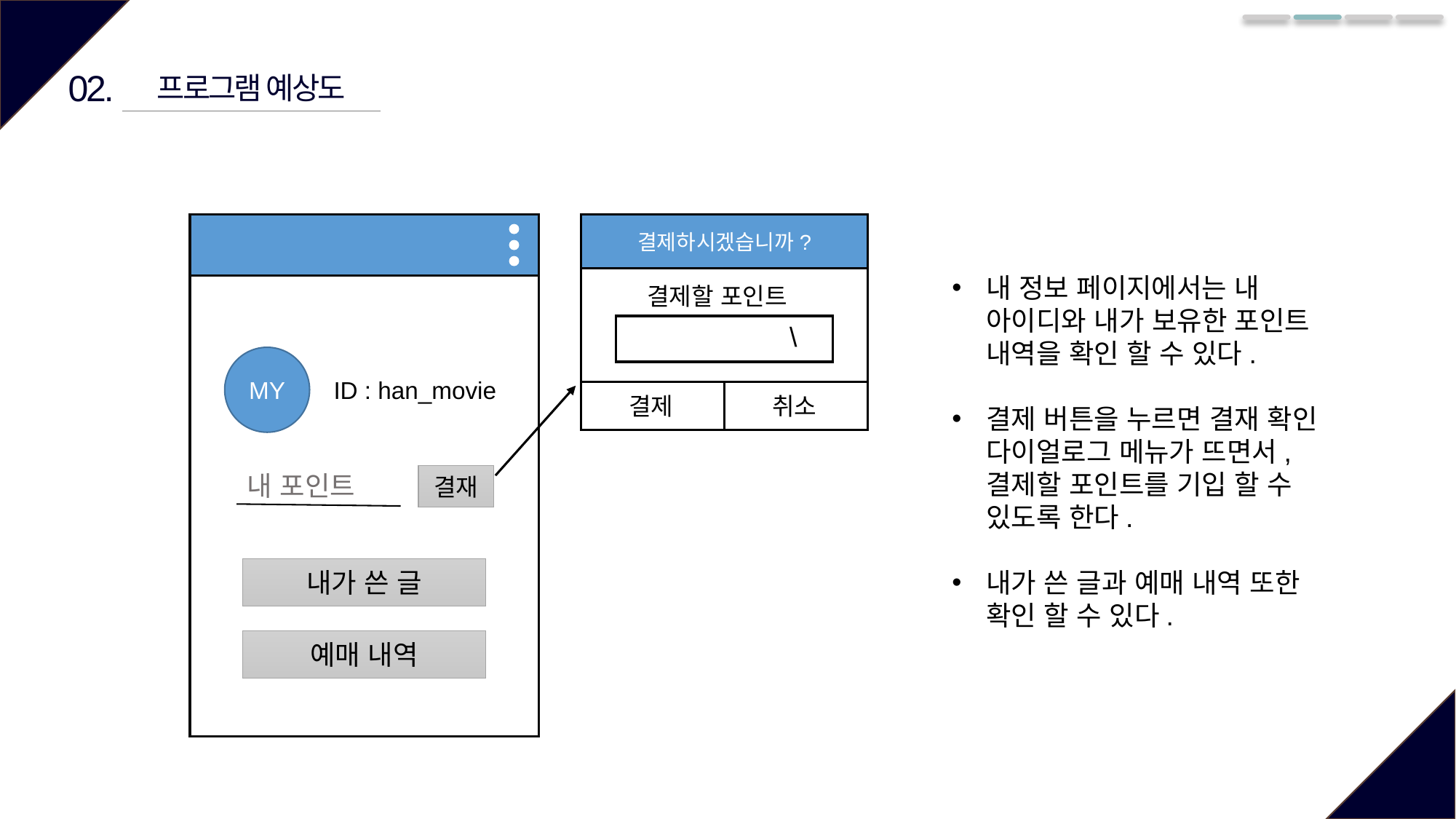

02.
프로그램 예상도

결제하시겠습니까?

결제할 포인트
\

결제
취소

내 정보 페이지에서는 내 아이디와 내가 보유한 포인트 내역을 확인 할 수 있다.

결제 버튼을 누르면 결재 확인 다이얼로그 메뉴가 뜨면서, 결제할 포인트를 기입 할 수 있도록 한다.

내가 쓴 글과 예매 내역 또한 확인 할 수 있다.
MY
ID : han_movie
내 포인트
결재
내가 쓴 글
예매 내역